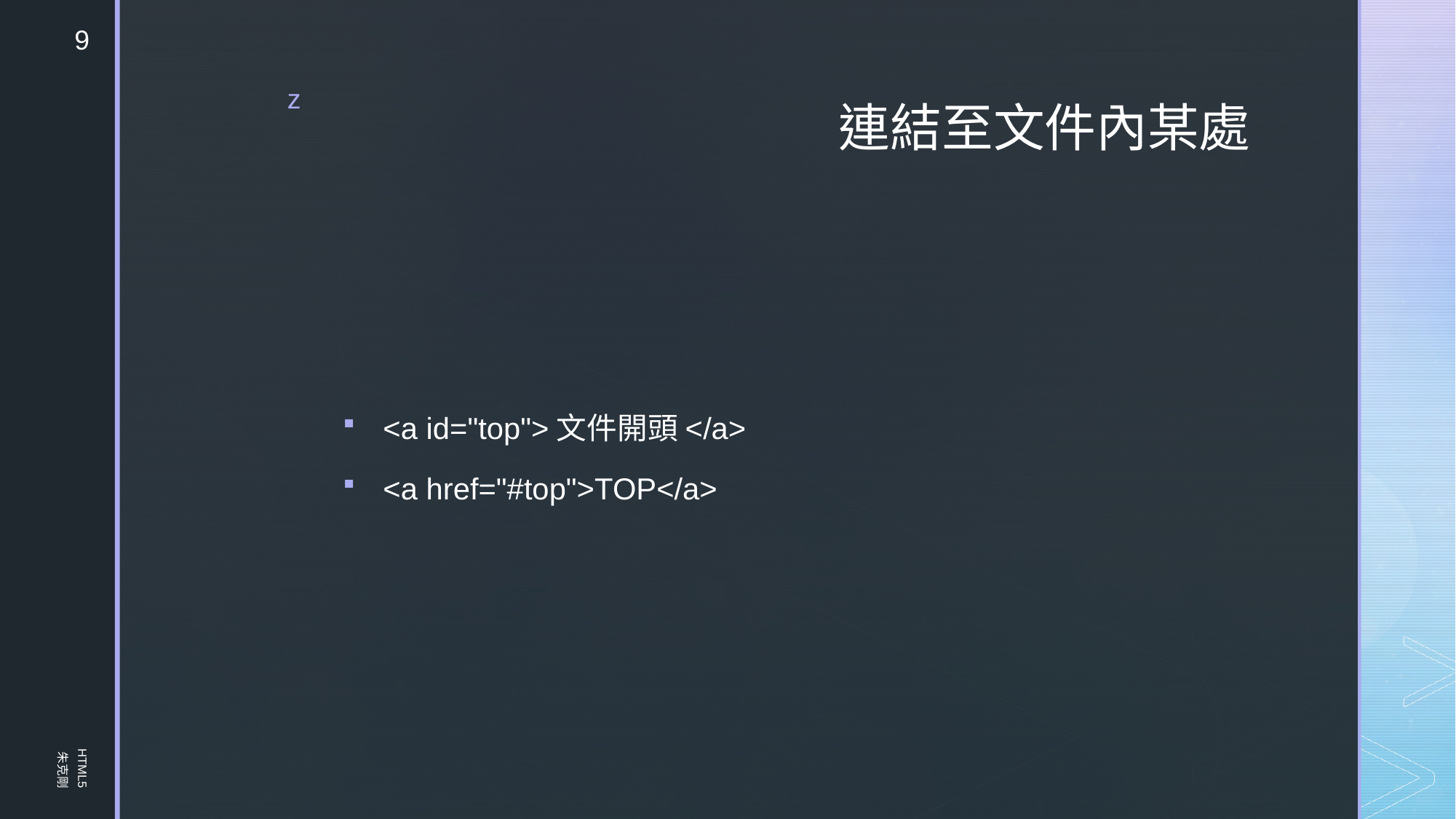

9
# 連結至文件內某處
<a id="top">文件開頭</a>
<a href="#top">TOP</a>

HTML5
朱克剛